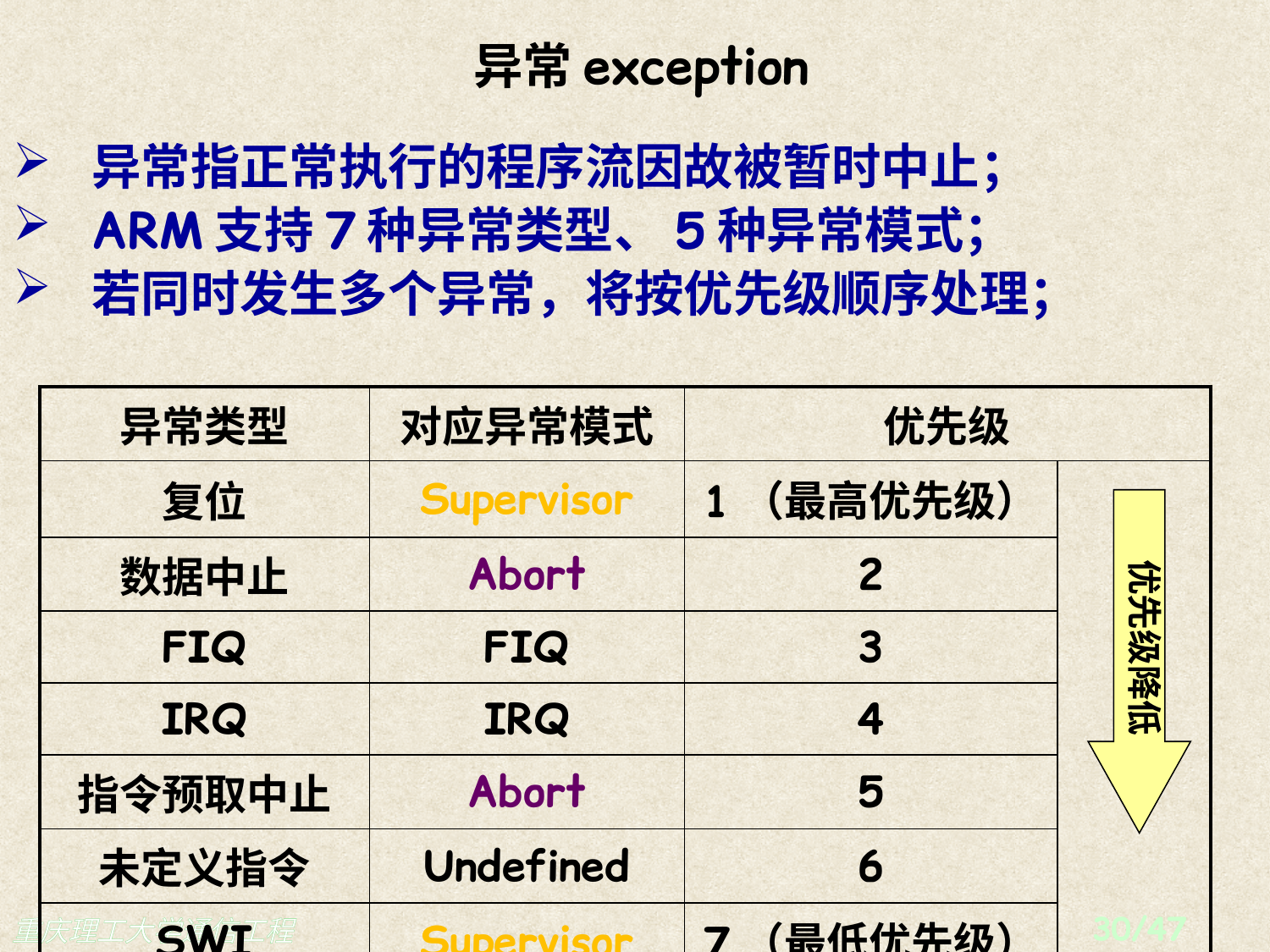

# 异常exception
异常指正常执行的程序流因故被暂时中止；
ARM支持7种异常类型、5种异常模式；
若同时发生多个异常，将按优先级顺序处理；
| 异常类型 | 对应异常模式 | 优先级 |  |
| --- | --- | --- | --- |
| 复位 | Supervisor | 1（最高优先级） |  |
| 数据中止 | Abort | 2 |  |
| FIQ | FIQ | 3 |  |
| IRQ | IRQ | 4 |  |
| 指令预取中止 | Abort | 5 |  |
| 未定义指令 | Undefined | 6 |  |
| SWI | Supervisor | 7（最低优先级） |  |
优先级降低